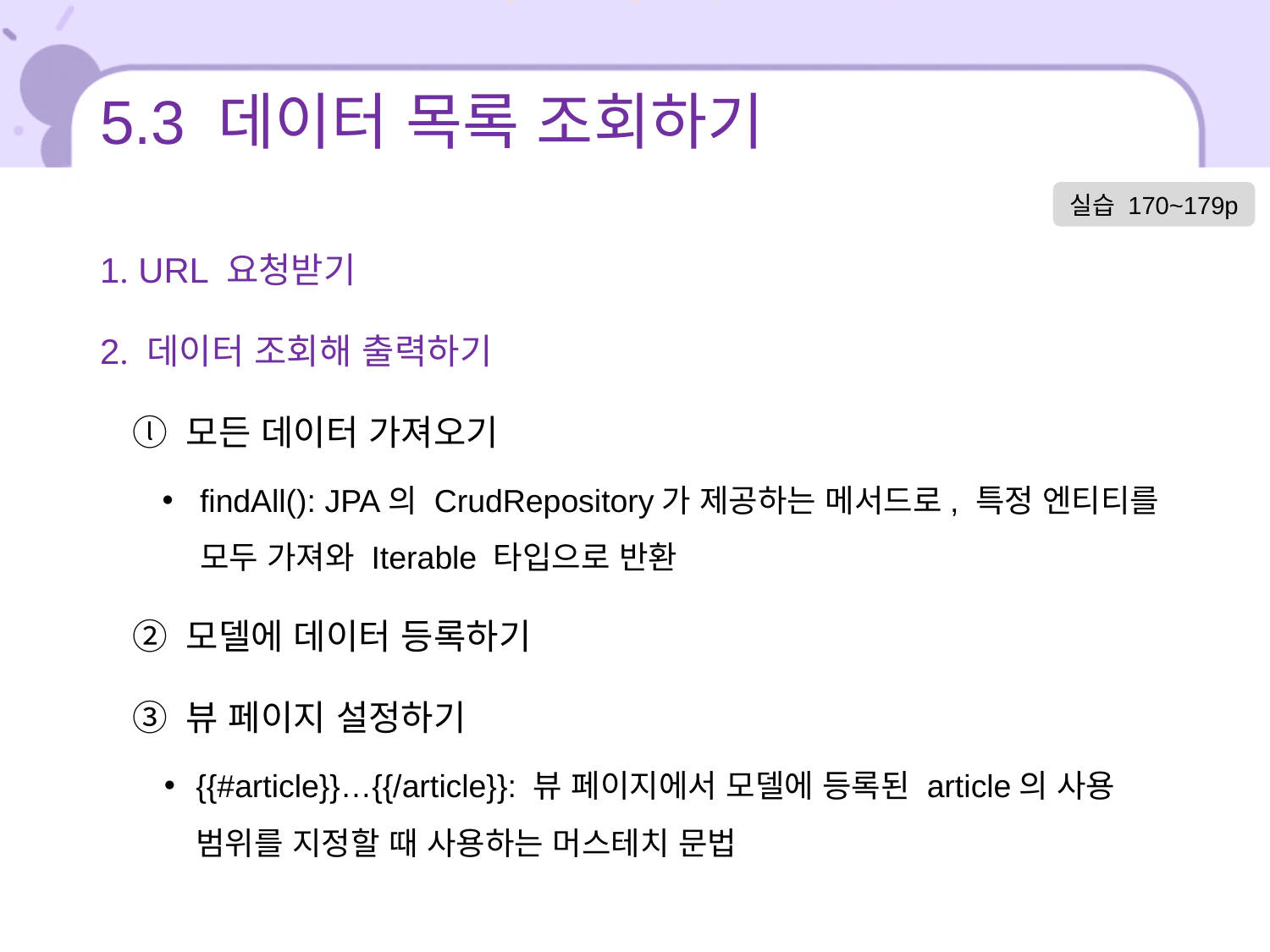

# 5.3 데이터 목록 조회하기
실습 170~179p
1. URL 요청받기
2. 데이터 조회해 출력하기
ⓛ 모든 데이터 가져오기
findAll(): JPA의 CrudRepository가 제공하는 메서드로, 특정 엔티티를 모두 가져와 Iterable 타입으로 반환
② 모델에 데이터 등록하기
③ 뷰 페이지 설정하기
{{#article}}…{{/article}}: 뷰 페이지에서 모델에 등록된 article의 사용 범위를 지정할 때 사용하는 머스테치 문법